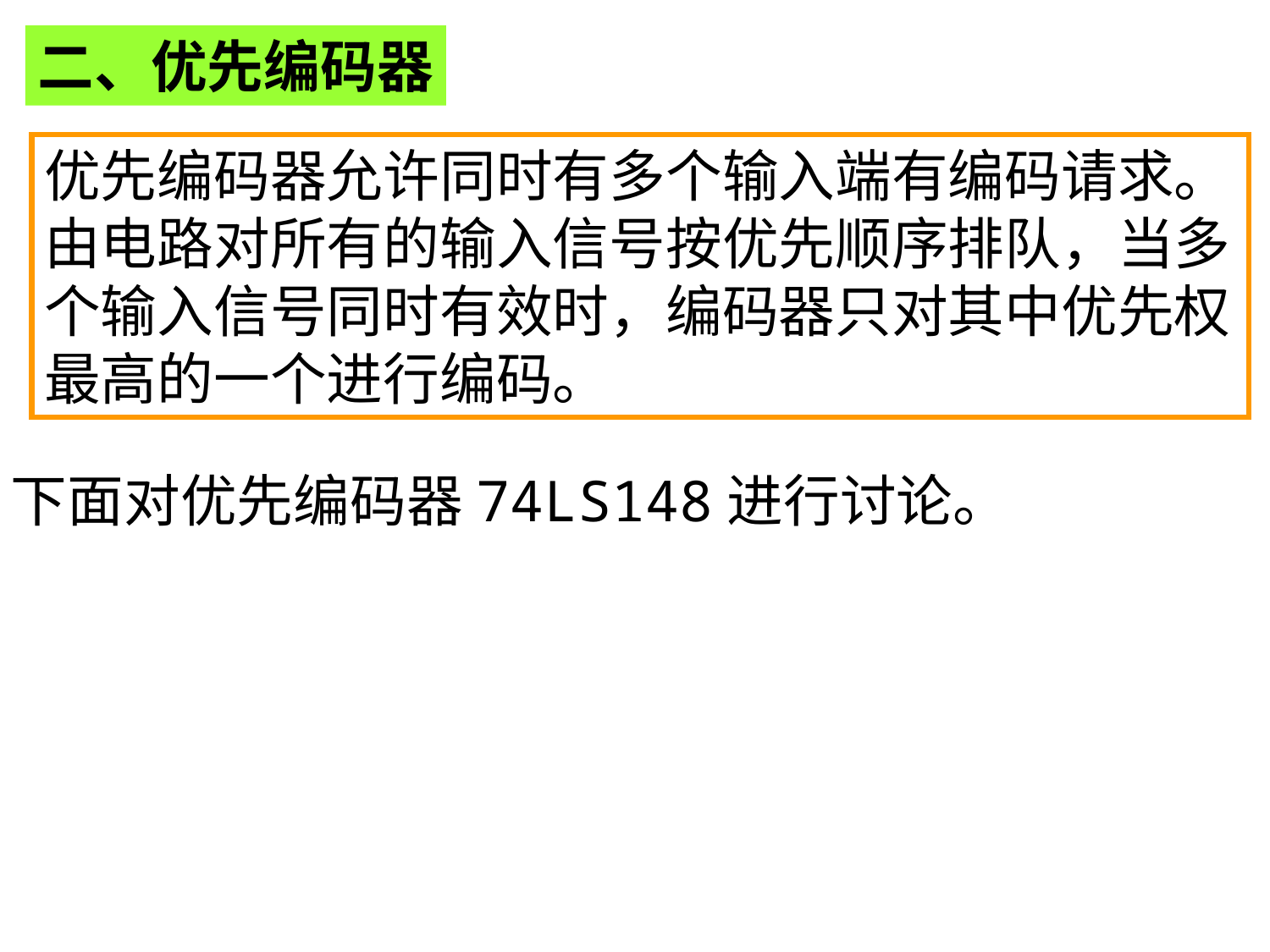

二、优先编码器
优先编码器允许同时有多个输入端有编码请求。由电路对所有的输入信号按优先顺序排队，当多个输入信号同时有效时，编码器只对其中优先权最高的一个进行编码。
下面对优先编码器74LS148进行讨论。
22